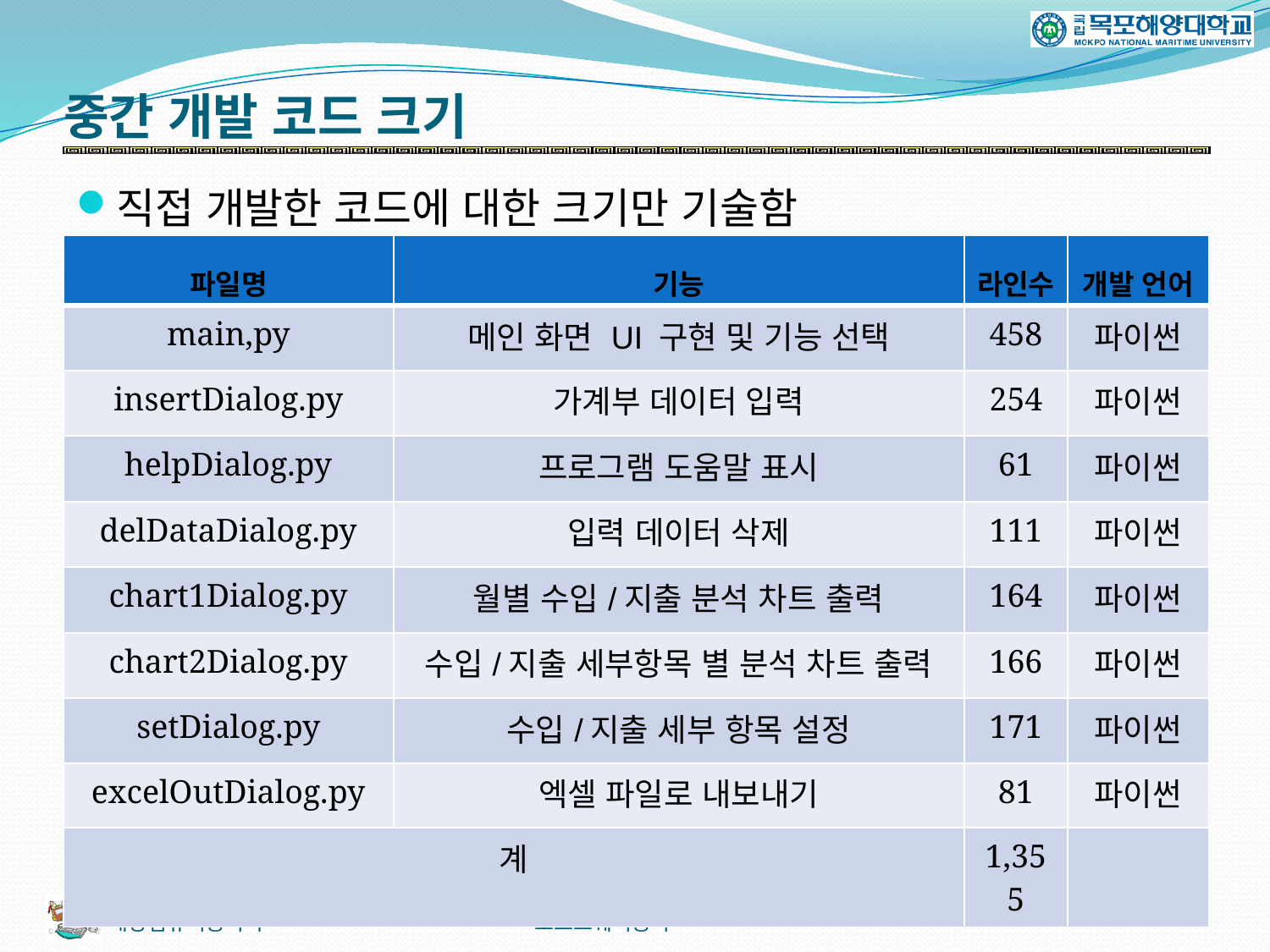

# 중간 개발 코드 크기
직접 개발한 코드에 대한 크기만 기술함

| 파일명 | 기능 | 라인수 | 개발 언어 |
| --- | --- | --- | --- |
| main,py | 메인 화면 UI 구현 및 기능 선택 | 458 | 파이썬 |
| insertDialog.py | 가계부 데이터 입력 | 254 | 파이썬 |
| helpDialog.py | 프로그램 도움말 표시 | 61 | 파이썬 |
| delDataDialog.py | 입력 데이터 삭제 | 111 | 파이썬 |
| chart1Dialog.py | 월별 수입/지출 분석 차트 출력 | 164 | 파이썬 |
| chart2Dialog.py | 수입/지출 세부항목 별 분석 차트 출력 | 166 | 파이썬 |
| setDialog.py | 수입/지출 세부 항목 설정 | 171 | 파이썬 |
| excelOutDialog.py | 엑셀 파일로 내보내기 | 81 | 파이썬 |
| 계 |  | 1,355 |  |
소프트웨어공학
9